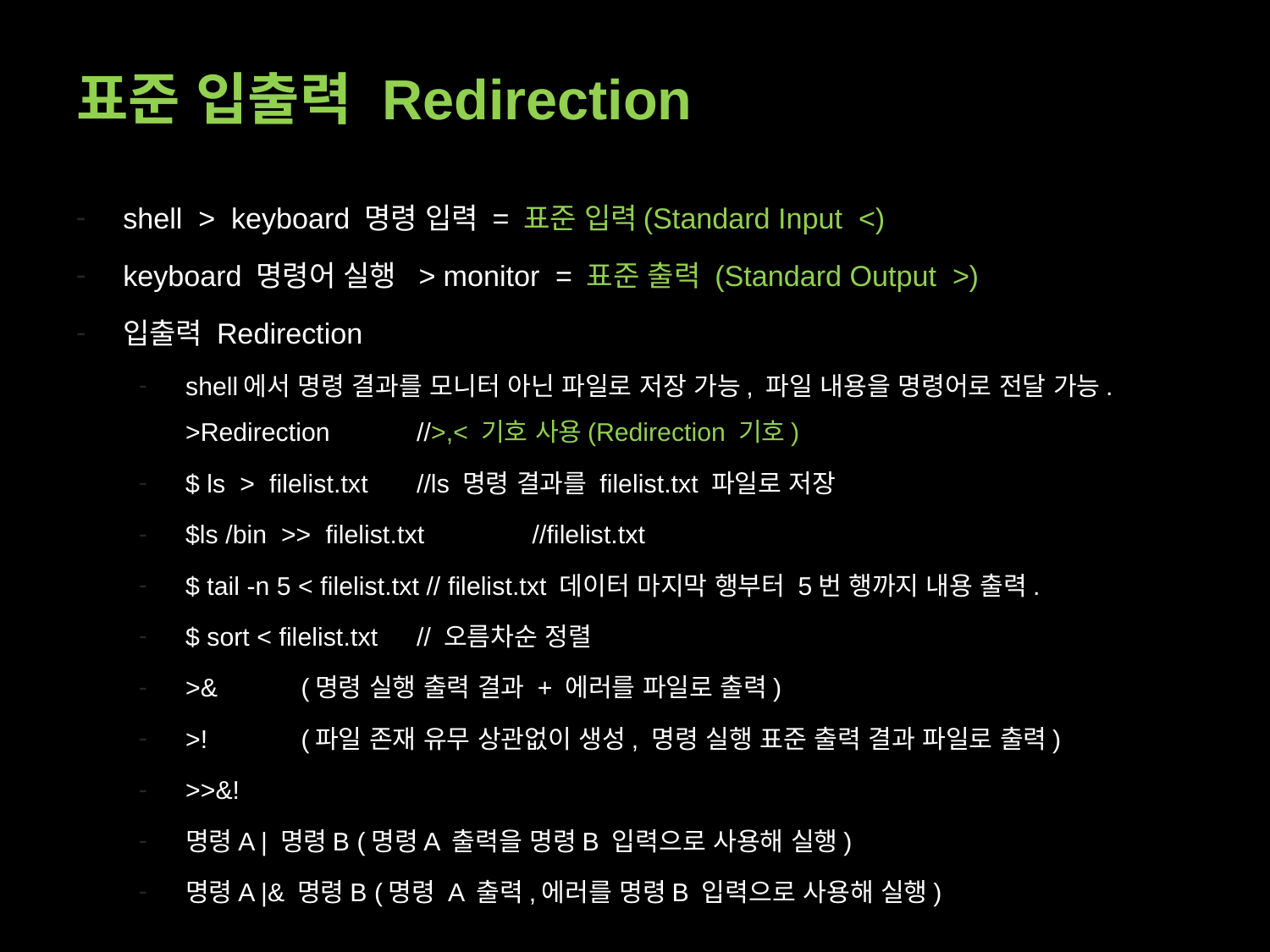

# 표준 입출력 Redirection
shell  >  keyboard 명령 입력 = 표준 입력(Standard Input  <)
keyboard 명령어 실행  > monitor  = 표준 출력 (Standard Output  >)
입출력 Redirection
shell에서 명령 결과를 모니터 아닌 파일로 저장 가능, 파일 내용을 명령어로 전달 가능.  >Redirection		//>,< 기호 사용(Redirection 기호)
$ ls  >  filelist.txt		//ls 명령 결과를 filelist.txt 파일로 저장
$ls /bin  >>  filelist.txt	//filelist.txt
$ tail -n 5 < filelist.txt // filelist.txt 데이터 마지막 행부터 5번 행까지 내용 출력.
$ sort < filelist.txt 	// 오름차순 정렬
>&	(명령 실행 출력 결과 + 에러를 파일로 출력)
>!	(파일 존재 유무 상관없이 생성, 명령 실행 표준 출력 결과 파일로 출력)
>>&!
명령A | 명령B (명령A 출력을 명령B 입력으로 사용해 실행)
명령A |& 명령B (명령 A 출력,에러를 명령B 입력으로 사용해 실행)